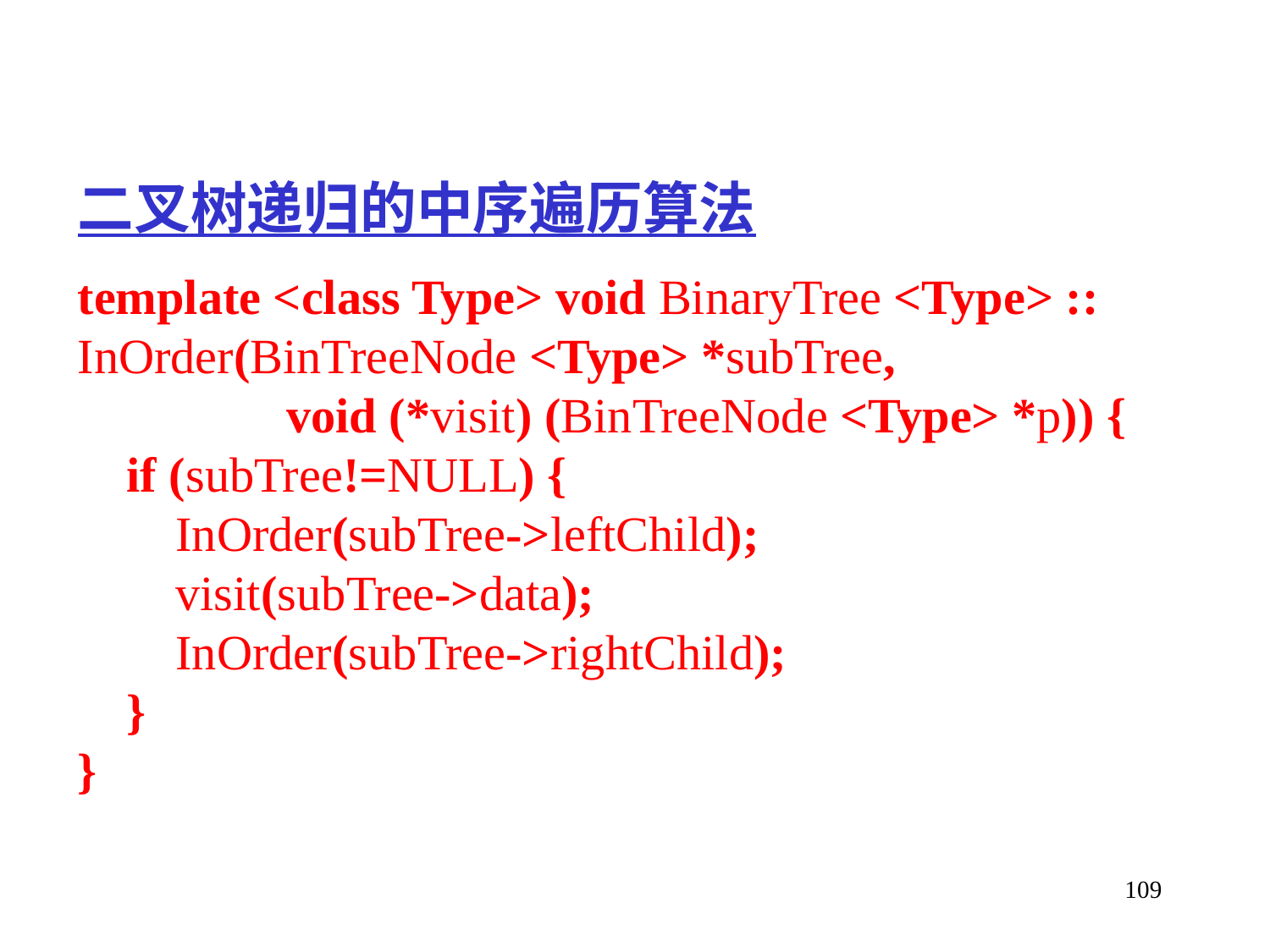

二叉树递归的中序遍历算法
template <class Type> void BinaryTree <Type> ::
InOrder(BinTreeNode <Type> *subTree,
                 void (*visit) (BinTreeNode <Type> *p)) {
    if (subTree!=NULL) {
        InOrder(subTree->leftChild);
        visit(subTree->data);
        InOrder(subTree->rightChild);
    }
}
109